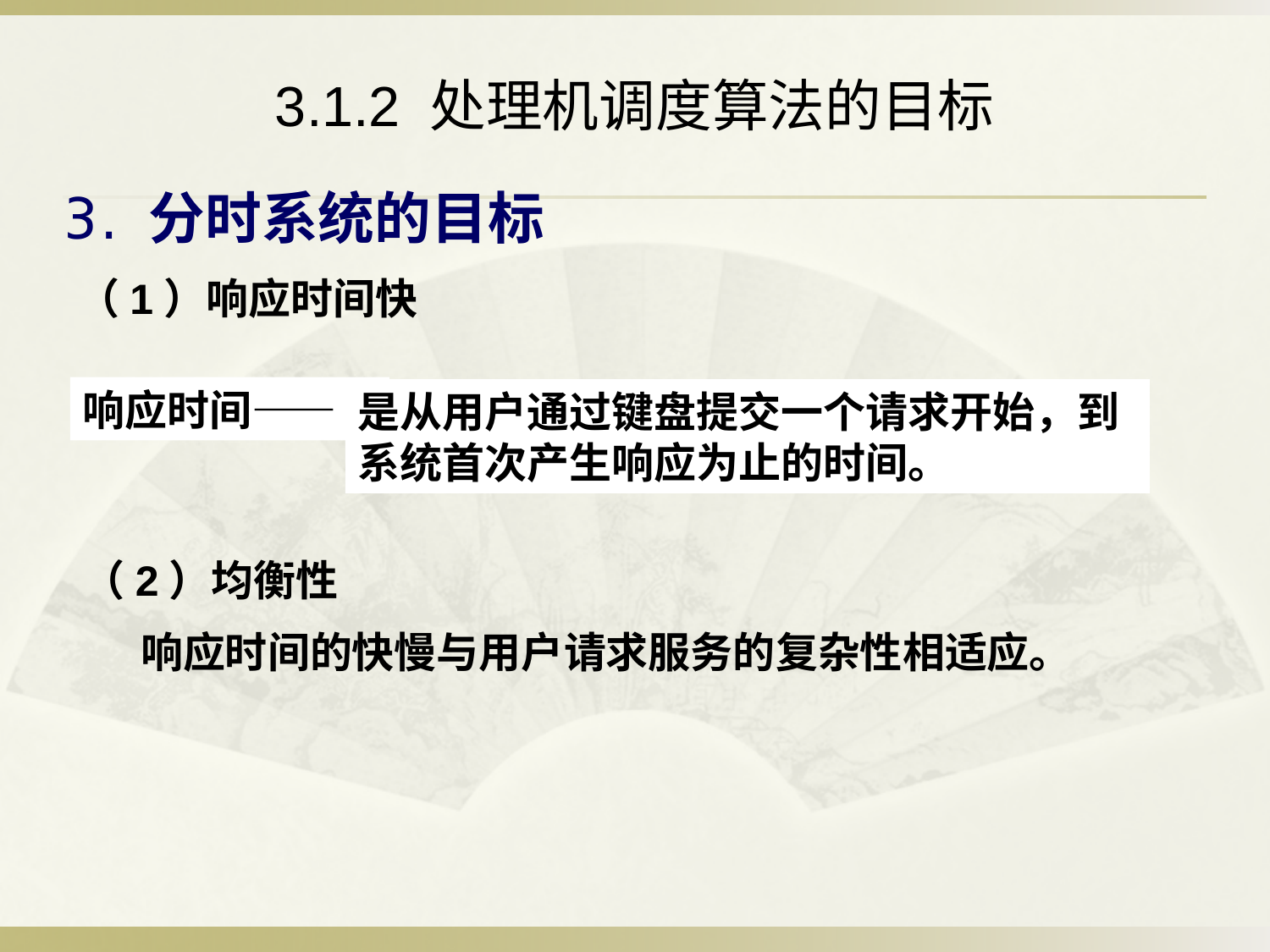

# 3.1.2 处理机调度算法的目标
3. 分时系统的目标
（1）响应时间快
响应时间——
是从用户通过键盘提交一个请求开始，到系统首次产生响应为止的时间。
（2）均衡性
     响应时间的快慢与用户请求服务的复杂性相适应。
12